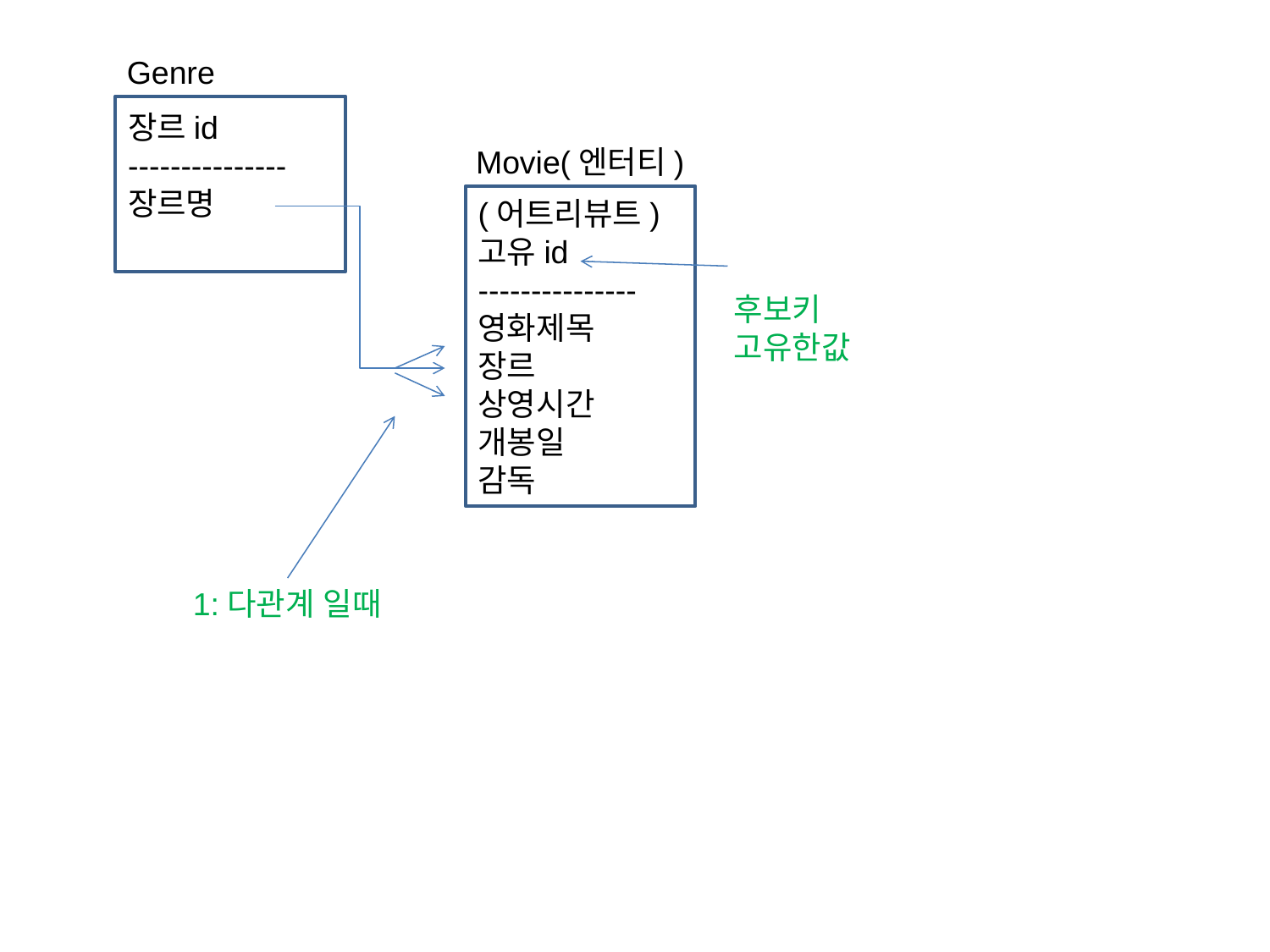

Genre
장르id
---------------
장르명

Movie(엔터티)
(어트리뷰트)
고유id
---------------
영화제목
장르
상영시간
개봉일
감독
후보키
고유한값
1:다관계 일때